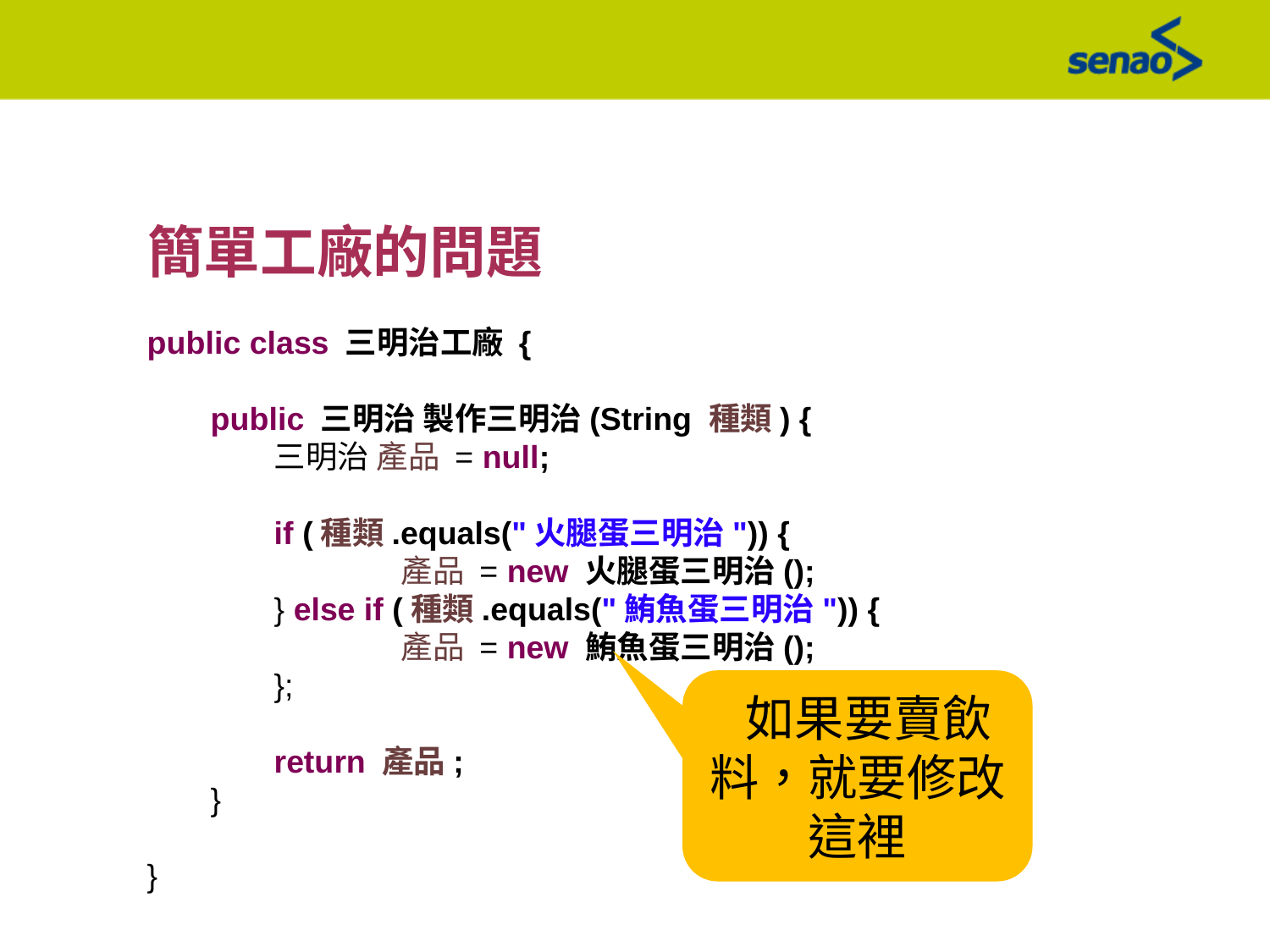

簡單工廠的問題
public class 三明治工廠 {

public 三明治 製作三明治(String 種類) {
三明治 產品 = null;

if (種類.equals("火腿蛋三明治")) {
	產品 = new 火腿蛋三明治();
} else if (種類.equals("鮪魚蛋三明治")) {
	產品 = new 鮪魚蛋三明治();
};

return 產品;
}

}
 如果要賣飲料，就要修改這裡